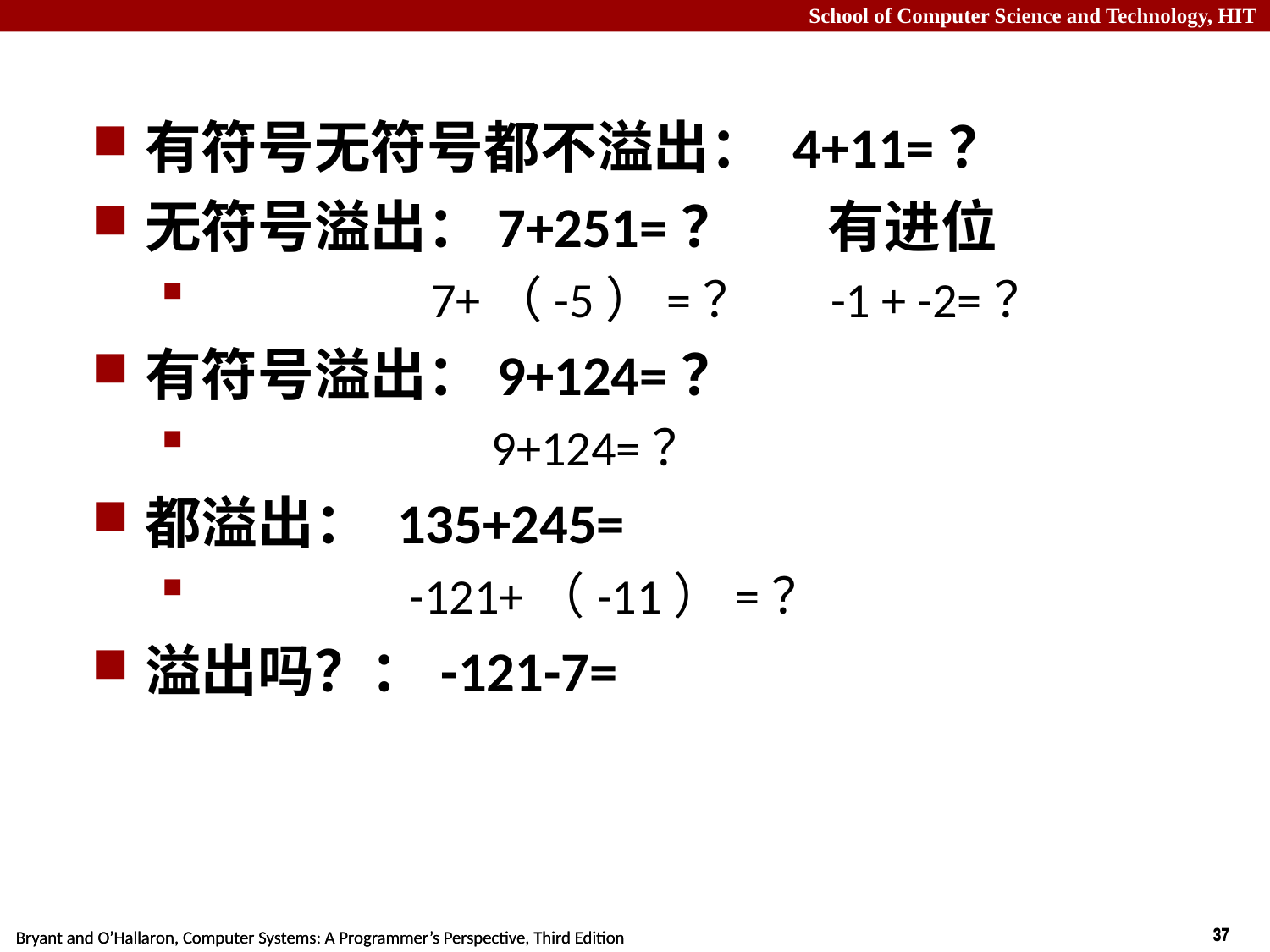

有符号无符号都不溢出： 4+11=？
无符号溢出：7+251=？       有进位
　　　　  7+（-5）=？      -1 + -2=？
有符号溢出：9+124=？
　　　　　   9+124=？
都溢出： 135+245=
　　　　-121+（-11）=？
溢出吗？：-121-7=